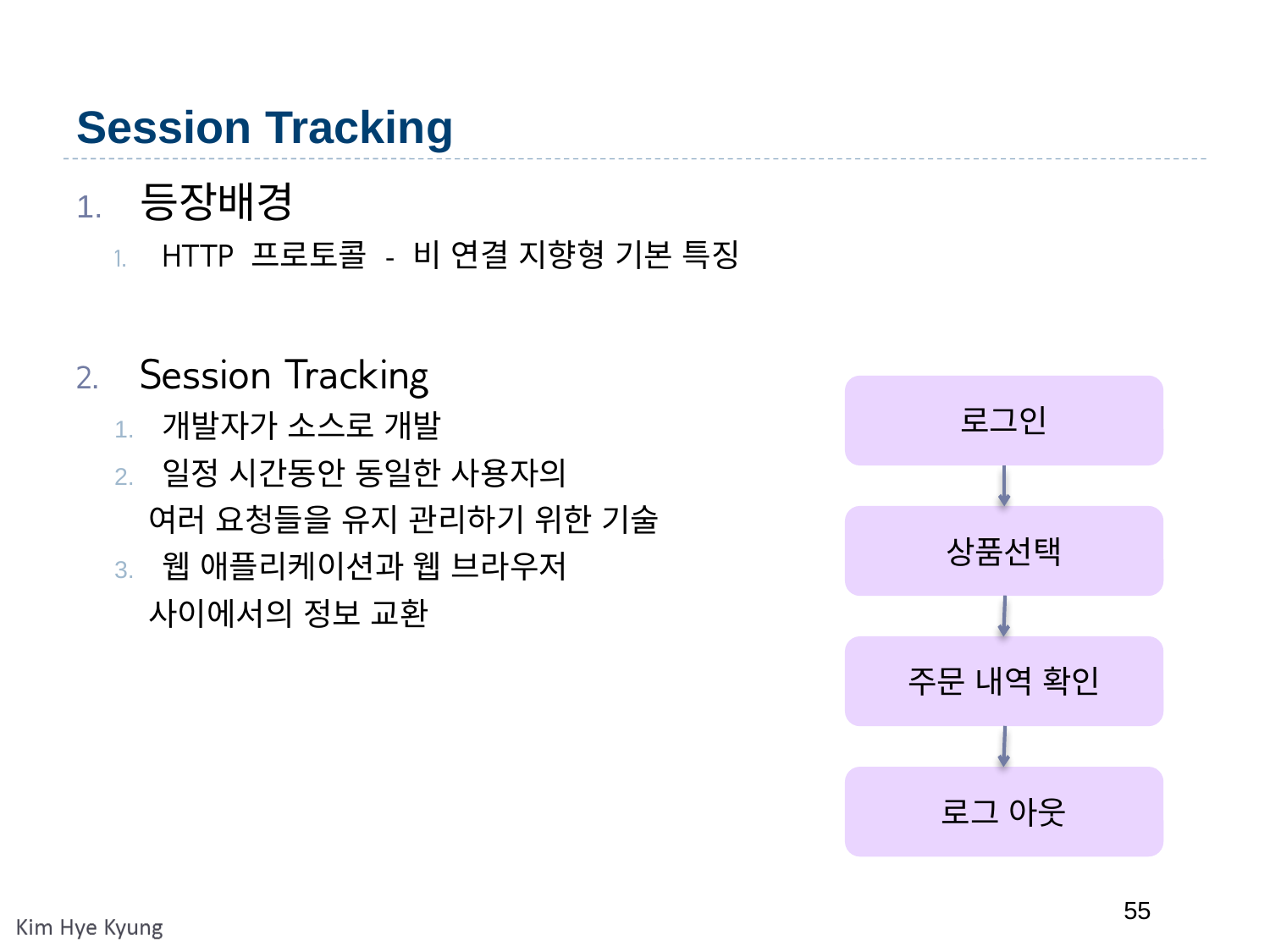

# Session Tracking
등장배경
HTTP 프로토콜 - 비 연결 지향형 기본 특징

Session Tracking
개발자가 소스로 개발
일정 시간동안 동일한 사용자의
   여러 요청들을 유지 관리하기 위한 기술
웹 애플리케이션과 웹 브라우저
   사이에서의 정보 교환

로그인
상품선택
주문 내역 확인
로그 아웃
55